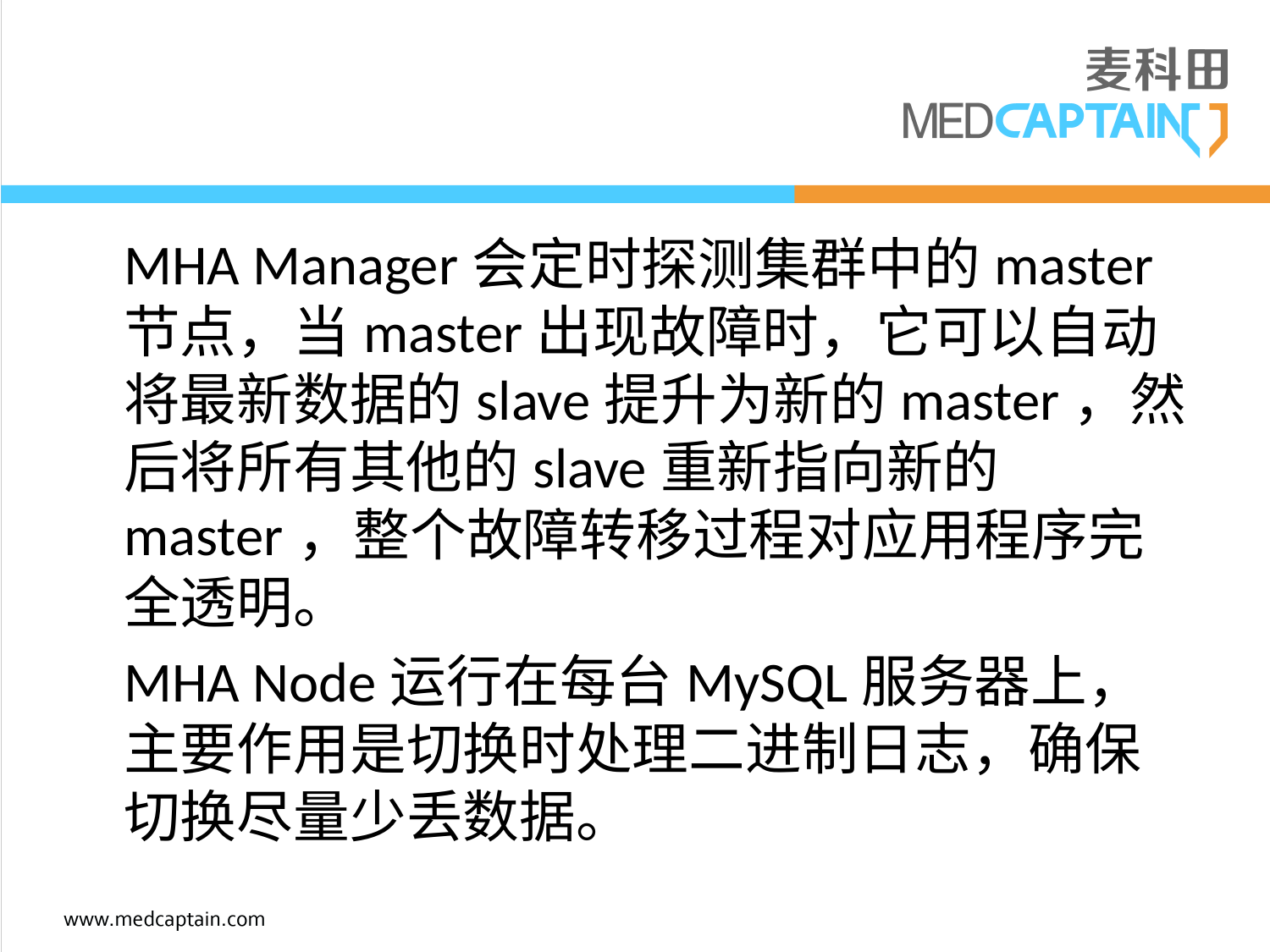

MHA Manager会定时探测集群中的master节点，当master出现故障时，它可以自动将最新数据的slave提升为新的master，然后将所有其他的slave重新指向新的master，整个故障转移过程对应用程序完全透明。
	MHA Node运行在每台MySQL服务器上，主要作用是切换时处理二进制日志，确保切换尽量少丢数据。